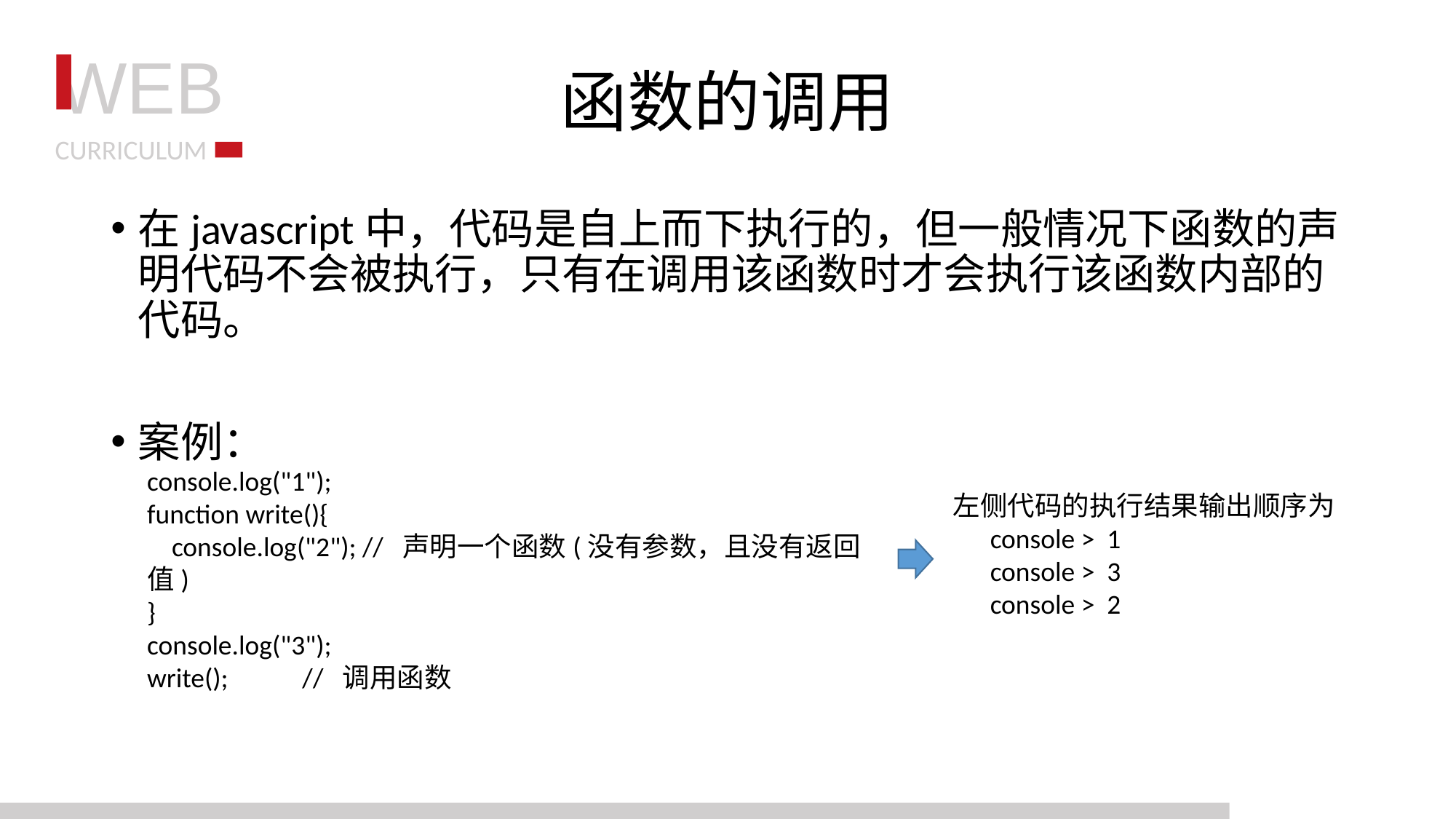

# 函数的调用
在javascript中，代码是自上而下执行的，但一般情况下函数的声明代码不会被执行，只有在调用该函数时才会执行该函数内部的代码。

案例：
console.log("1");
function write(){
    console.log("2"); //  声明一个函数(没有参数，且没有返回值)
}
console.log("3");
write();            //  调用函数
左侧代码的执行结果输出顺序为
      console >  1
      console >  3
      console >  2